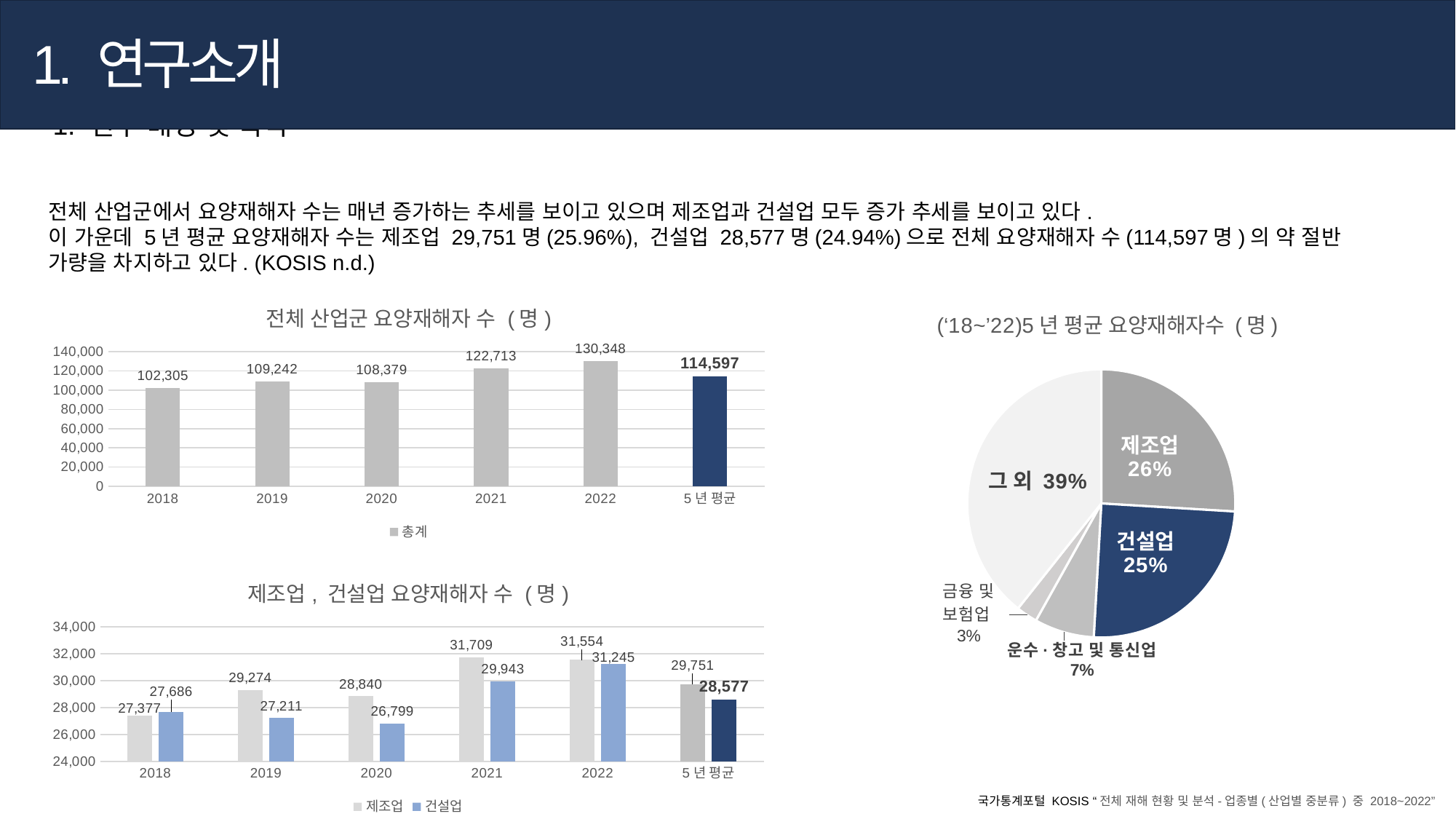

1. 연구소개
1. 연구 배경 및 목적
전체 산업군에서 요양재해자 수는 매년 증가하는 추세를 보이고 있으며 제조업과 건설업 모두 증가 추세를 보이고 있다.
이 가운데 5년 평균 요양재해자 수는 제조업 29,751명(25.96%), 건설업 28,577명(24.94%)으로 전체 요양재해자 수(114,597명)의 약 절반 가량을 차지하고 있다. (KOSIS n.d.)

### Chart: 전체 산업군 요양재해자 수 (명)

| Category | 총계 |
|---|---|
| 2018 | 102305.0 |
| 2019 | 109242.0 |
| 2020 | 108379.0 |
| 2021 | 122713.0 |
| 2022 | 130348.0 |
| 5년 평균 | 114597.4 |

### Chart: (‘18~’22)5년 평균 요양재해자수 (명)

| Category | 제조업 |
|---|---|
| 제조업 | 29750.8 |
| 건설업 | 28576.8 |
| 운수·창고 및 통신업 | 8254.8 |
| 금융 및 보험업 | 2946.0 |
|  | None |
| 그 외 | 45069.0 |

### Chart: 제조업, 건설업 요양재해자 수 (명)

| Category | 제조업 | 건설업 |
|---|---|---|
| 2018 | 27377.0 | 27686.0 |
| 2019 | 29274.0 | 27211.0 |
| 2020 | 28840.0 | 26799.0 |
| 2021 | 31709.0 | 29943.0 |
| 2022 | 31554.0 | 31245.0 |
| 5년 평균 | 29750.8 | 28576.8 |
국가통계포털 KOSIS “전체 재해 현황 및 분석-업종별(산업별 중분류) 중 2018~2022”